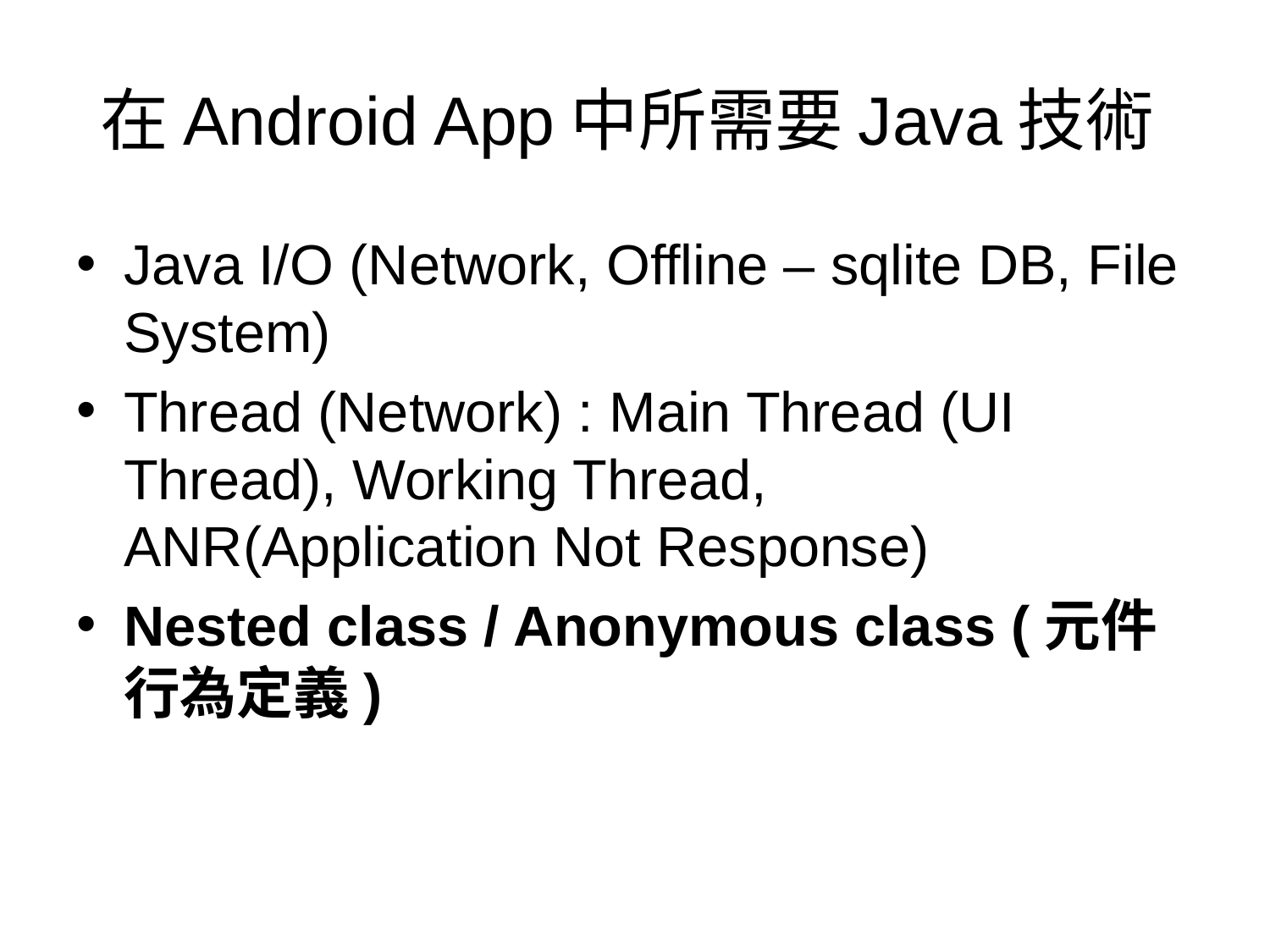

# 在Android App中所需要Java技術
Java I/O (Network, Offline – sqlite DB, File System)
Thread (Network) : Main Thread (UI Thread), Working Thread, ANR(Application Not Response)
Nested class / Anonymous class (元件行為定義)